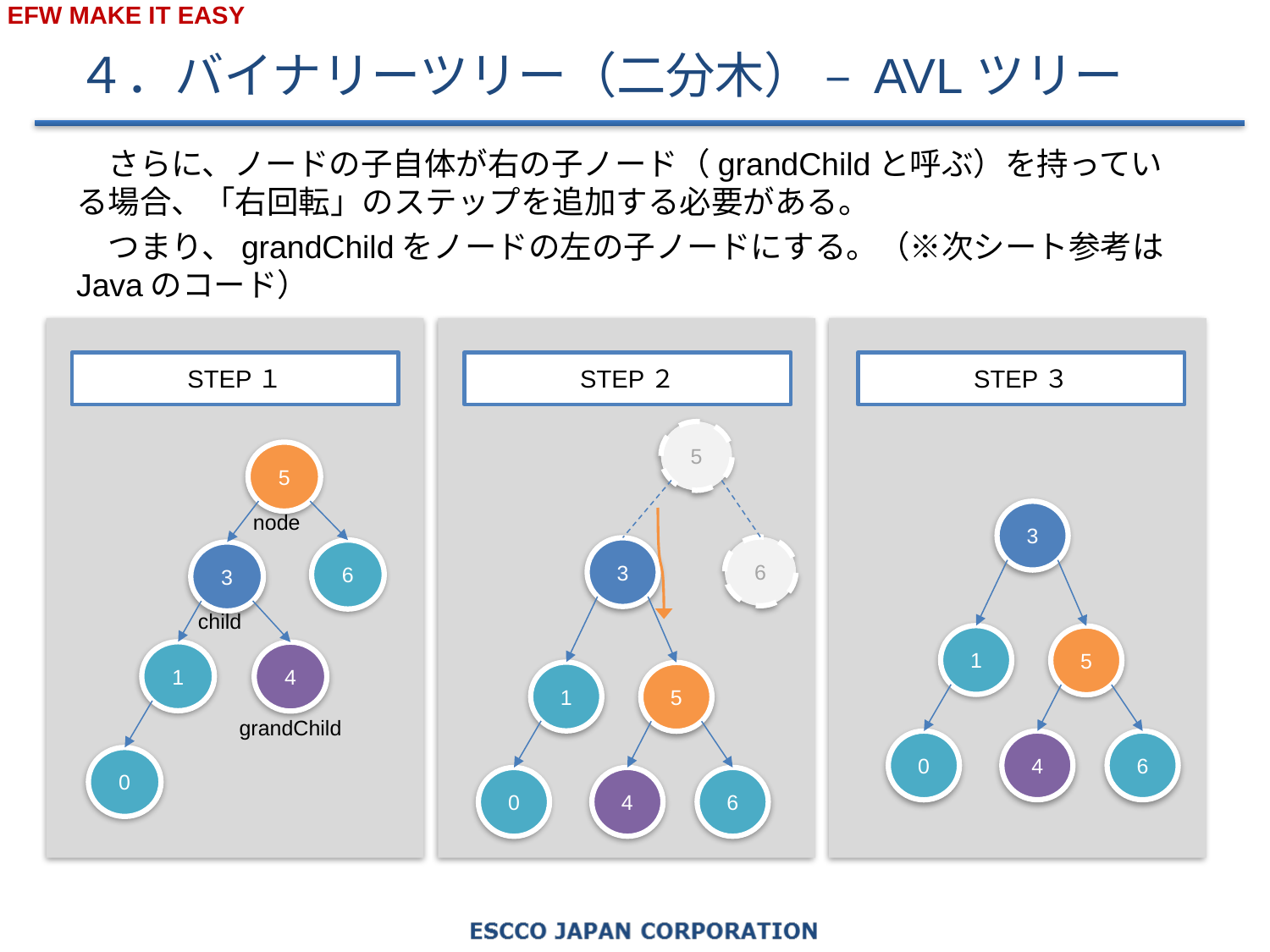

# ４．バイナリーツリー（二分木） – AVLツリー
　さらに、ノードの子自体が右の子ノード（grandChildと呼ぶ）を持っている場合、「右回転」のステップを追加する必要がある。
　つまり、grandChildをノードの左の子ノードにする。（※次シート参考はJavaのコード）

STEP１
STEP２
STEP３
5
5
node
6
3
child
1
4
grandChild
0
3
6
3
1
5
1
5
4
6
0
4
6
0